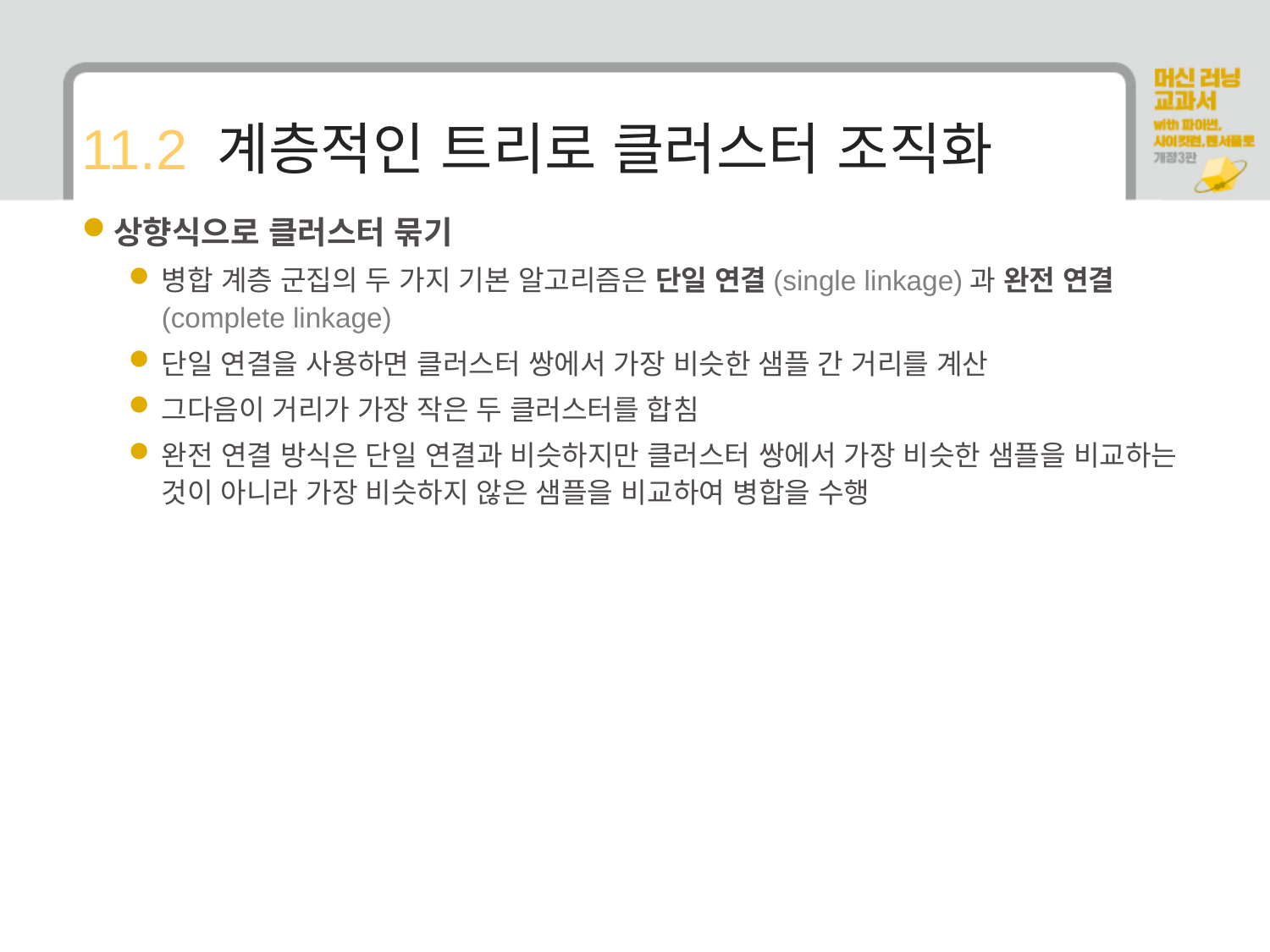

# 11.2 계층적인 트리로 클러스터 조직화
상향식으로 클러스터 묶기
병합 계층 군집의 두 가지 기본 알고리즘은 단일 연결(single linkage)과 완전 연결(complete linkage)
단일 연결을 사용하면 클러스터 쌍에서 가장 비슷한 샘플 간 거리를 계산
그다음이 거리가 가장 작은 두 클러스터를 합침
완전 연결 방식은 단일 연결과 비슷하지만 클러스터 쌍에서 가장 비슷한 샘플을 비교하는 것이 아니라 가장 비슷하지 않은 샘플을 비교하여 병합을 수행